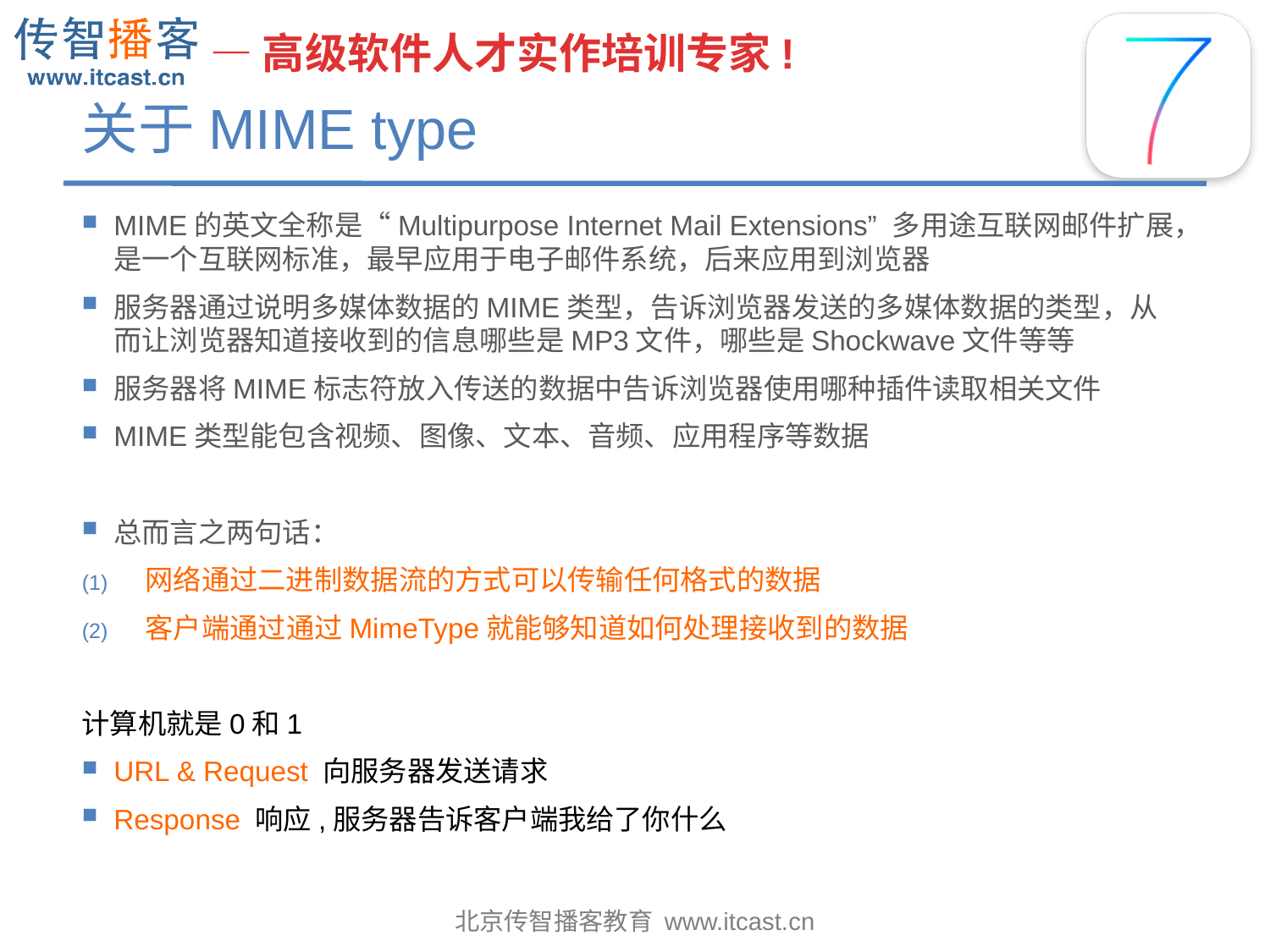

# 关于MIME type
MIME的英文全称是“Multipurpose Internet Mail Extensions” 多用途互联网邮件扩展，是一个互联网标准，最早应用于电子邮件系统，后来应用到浏览器
服务器通过说明多媒体数据的MIME类型，告诉浏览器发送的多媒体数据的类型，从而让浏览器知道接收到的信息哪些是MP3文件，哪些是Shockwave文件等等
服务器将MIME标志符放入传送的数据中告诉浏览器使用哪种插件读取相关文件
MIME类型能包含视频、图像、文本、音频、应用程序等数据

总而言之两句话：
网络通过二进制数据流的方式可以传输任何格式的数据
客户端通过通过MimeType就能够知道如何处理接收到的数据

计算机就是0和1
URL & Request 向服务器发送请求
Response 响应,服务器告诉客户端我给了你什么